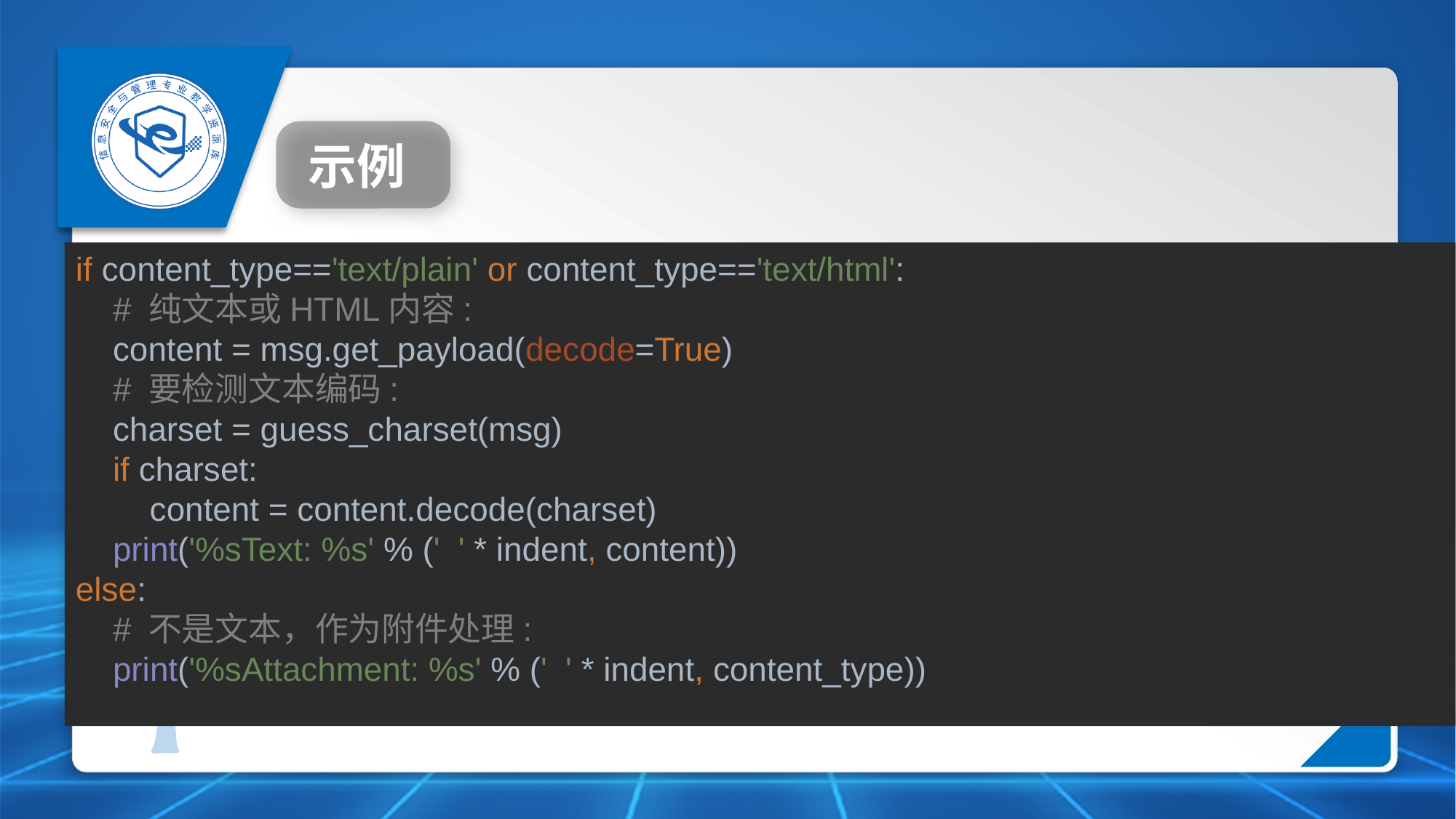

示例
if content_type=='text/plain' or content_type=='text/html':
    # 纯文本或HTML内容:
    content = msg.get_payload(decode=True)
    # 要检测文本编码:
    charset = guess_charset(msg)
    if charset:
        content = content.decode(charset)
    print('%sText: %s' % ('  ' * indent, content))
else:
    # 不是文本，作为附件处理:
    print('%sAttachment: %s' % ('  ' * indent, content_type))